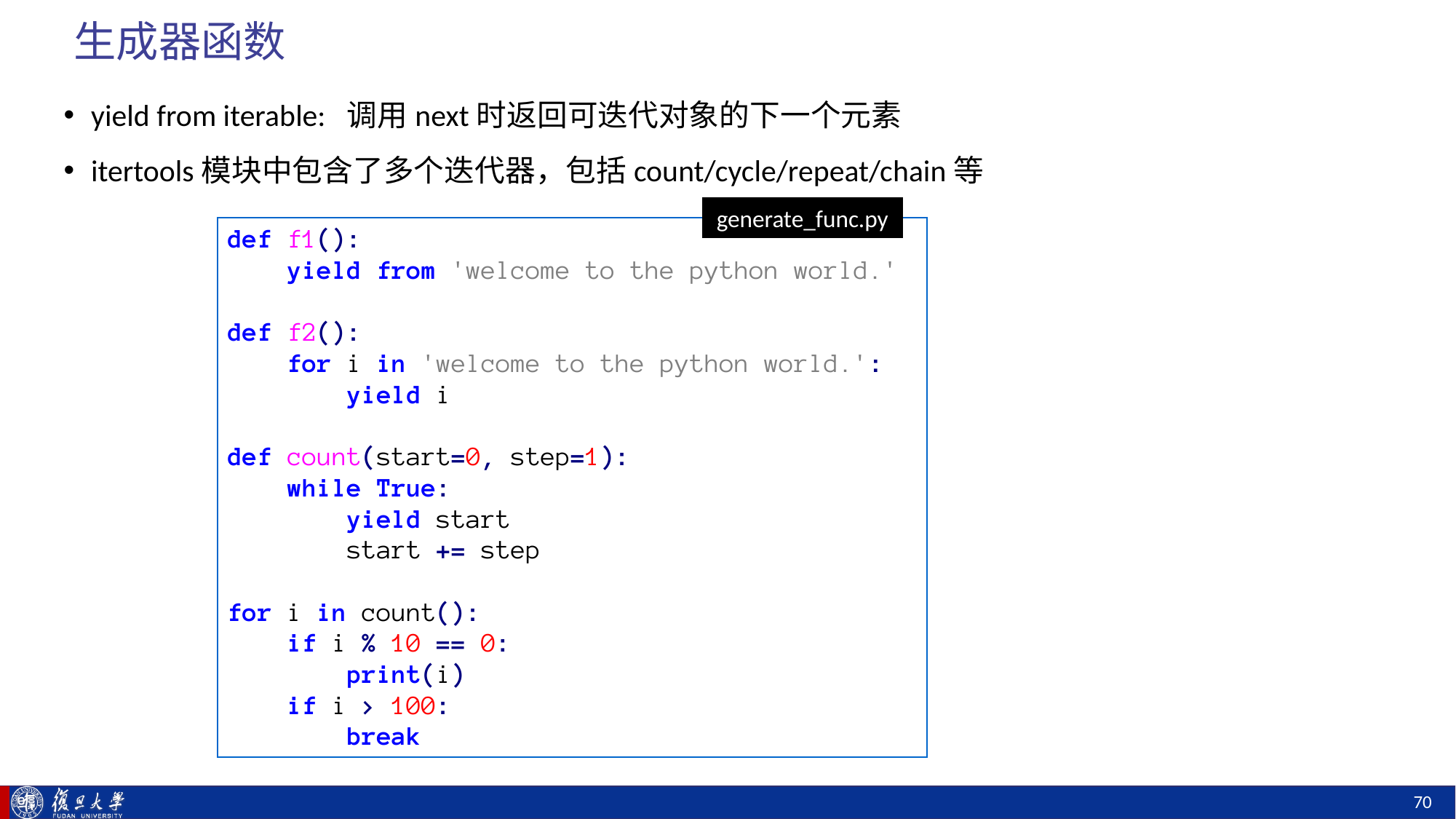

# 生成器函数
yield from iterable:  调用next时返回可迭代对象的下一个元素
itertools模块中包含了多个迭代器，包括count/cycle/repeat/chain等

generate_func.py
def f1():
    yield from 'welcome to the python world.'

def f2():
    for i in 'welcome to the python world.':
        yield i

def count(start=0, step=1):
    while True:
        yield start
        start += step

for i in count():
    if i % 10 == 0:
        print(i)
    if i > 100:
        break